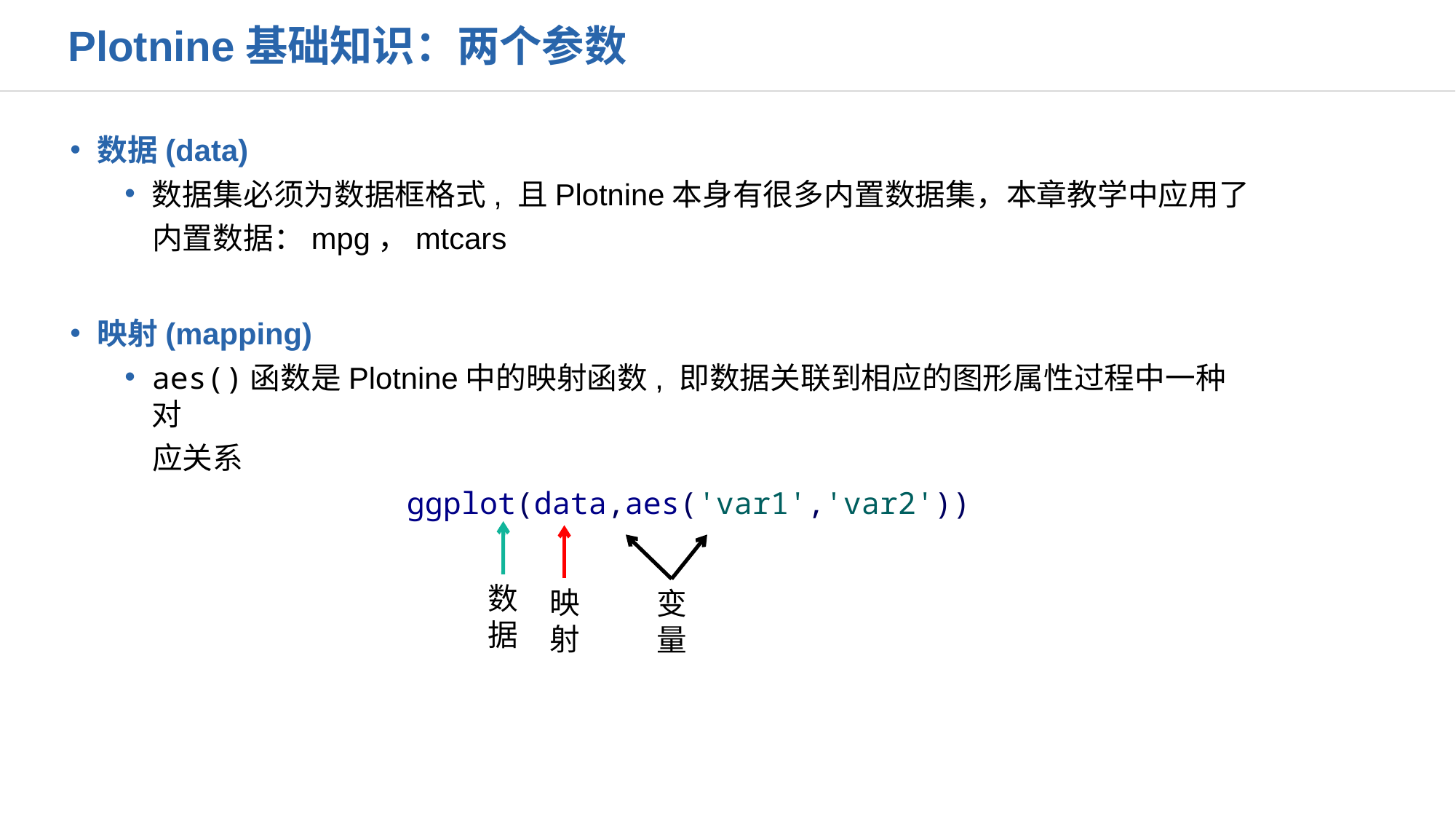

Plotnine基础知识：两个参数
数据(data)
数据集必须为数据框格式, 且Plotnine本身有很多内置数据集，本章教学中应用了
   内置数据：mpg，mtcars

映射(mapping)
aes()函数是Plotnine中的映射函数, 即数据关联到相应的图形属性过程中一种对
   应关系

ggplot(data,aes('var1','var2'))
数据
映射
变量